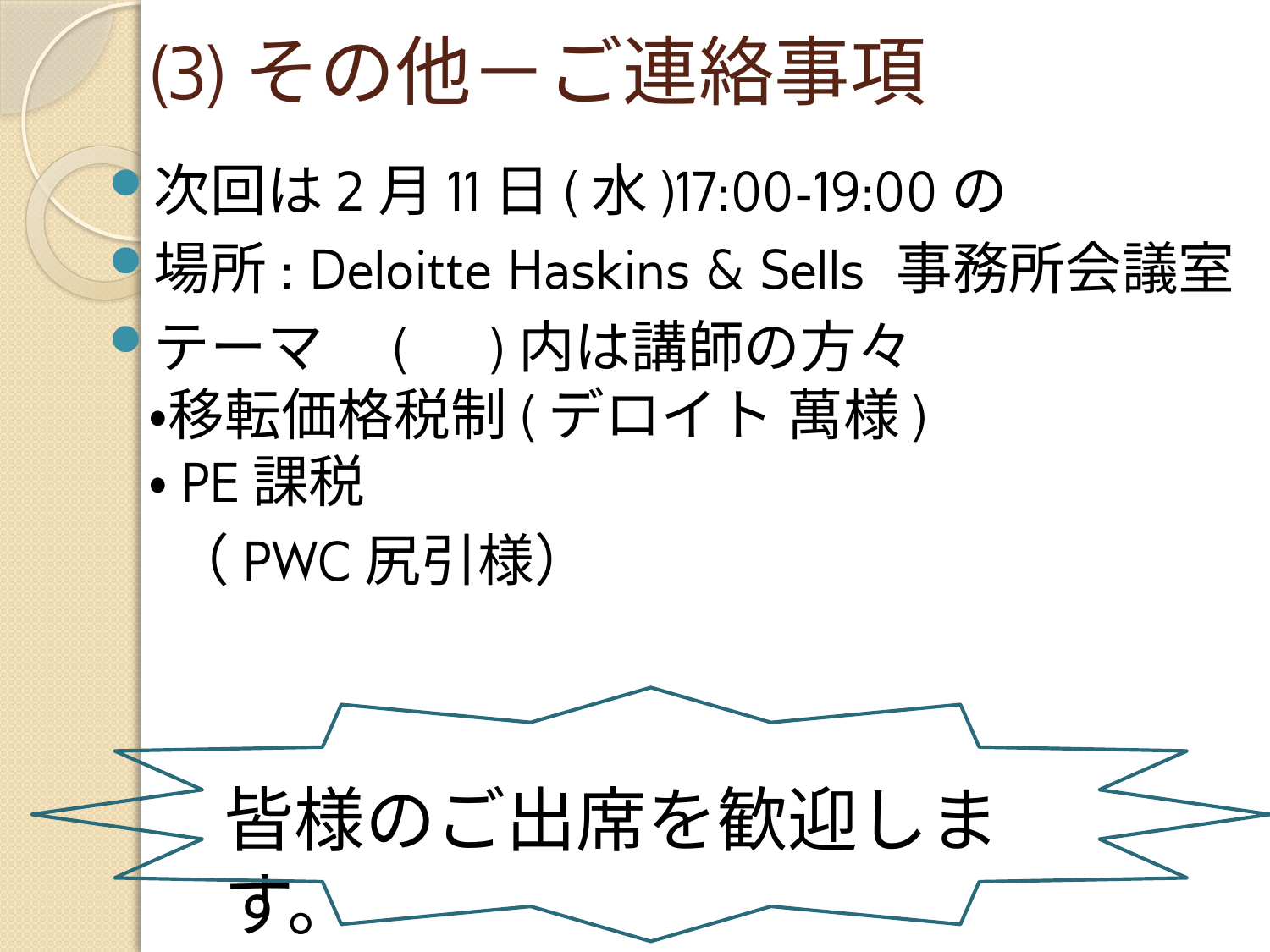

# (3)その他－ご連絡事項
次回は2月11日(水)17:00-19:00の
場所: Deloitte Haskins & Sells 事務所会議室
テーマ　(　)内は講師の方々
   ・移転価格税制(デロイト 萬様)
   ・PE課税
    （PWC尻引様）

皆様のご出席を歓迎します。